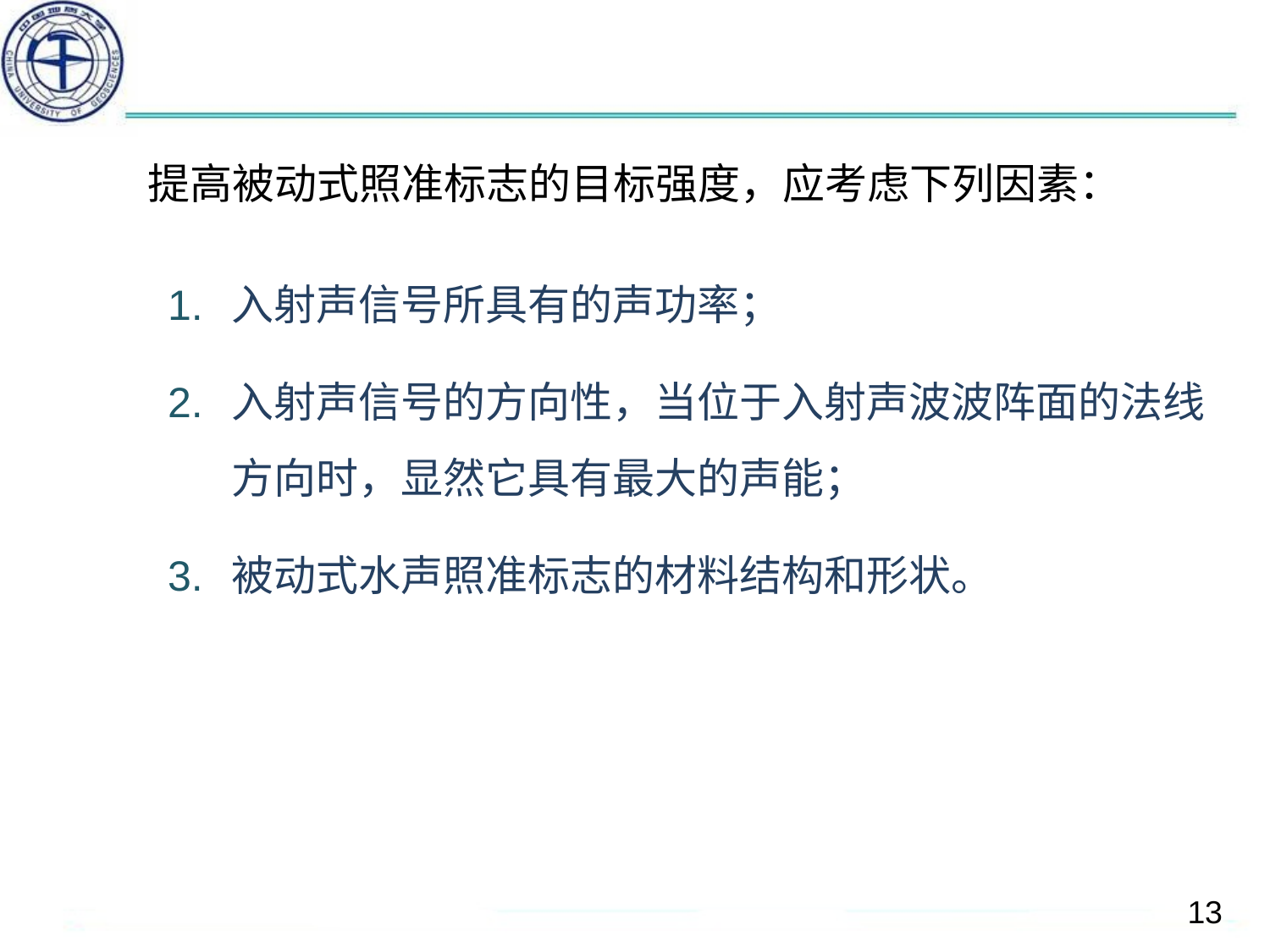

提高被动式照准标志的目标强度，应考虑下列因素：
入射声信号所具有的声功率；
入射声信号的方向性，当位于入射声波波阵面的法线方向时，显然它具有最大的声能；
被动式水声照准标志的材料结构和形状。

13